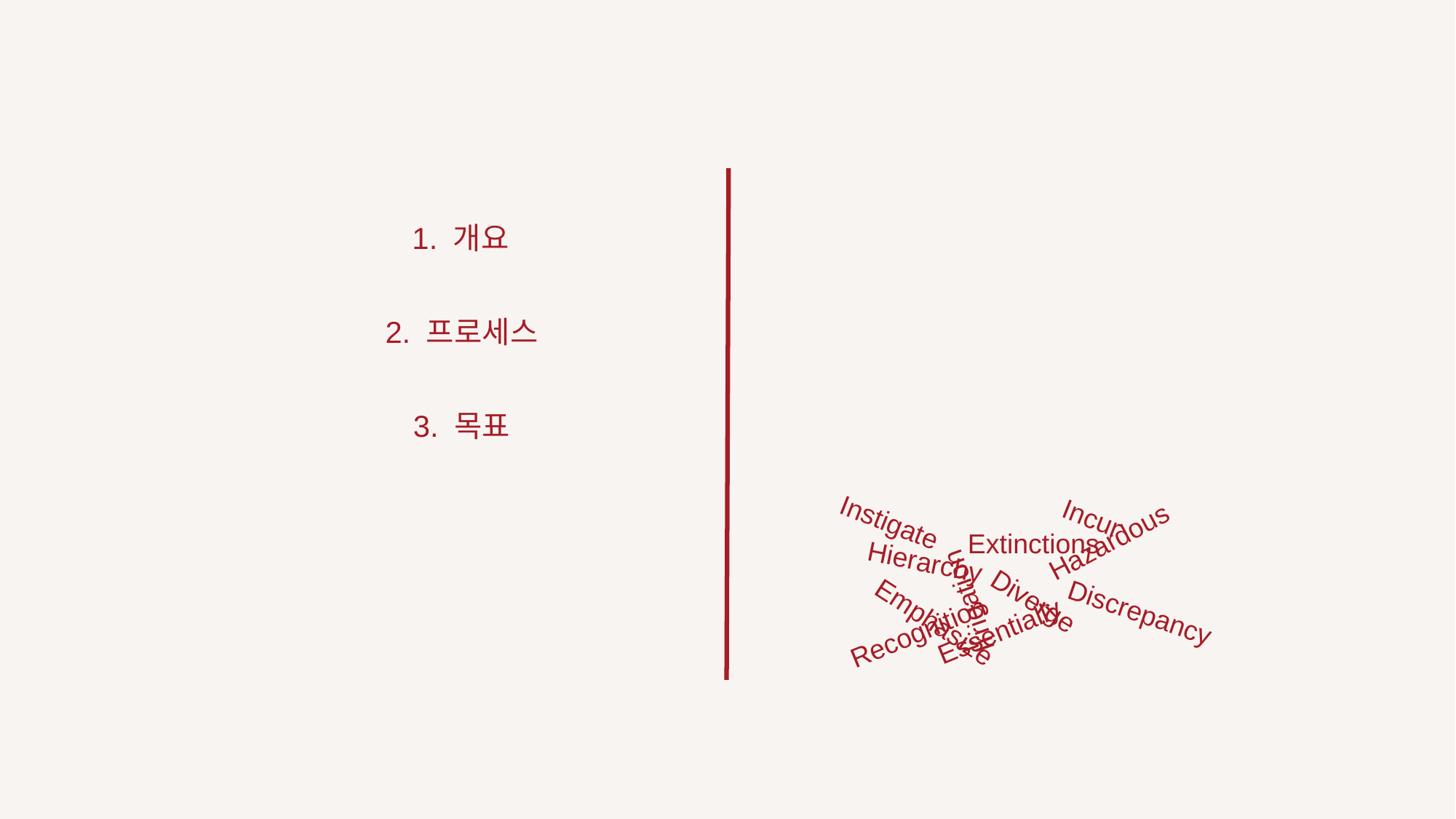

1. 개요
2. 프로세스
3. 목표
Hazardous
Instigate
Extinctions
Incur
Irrigation
Hierarchy
Essentially
Discrepancy
Recognition
Diverge
Emphasize